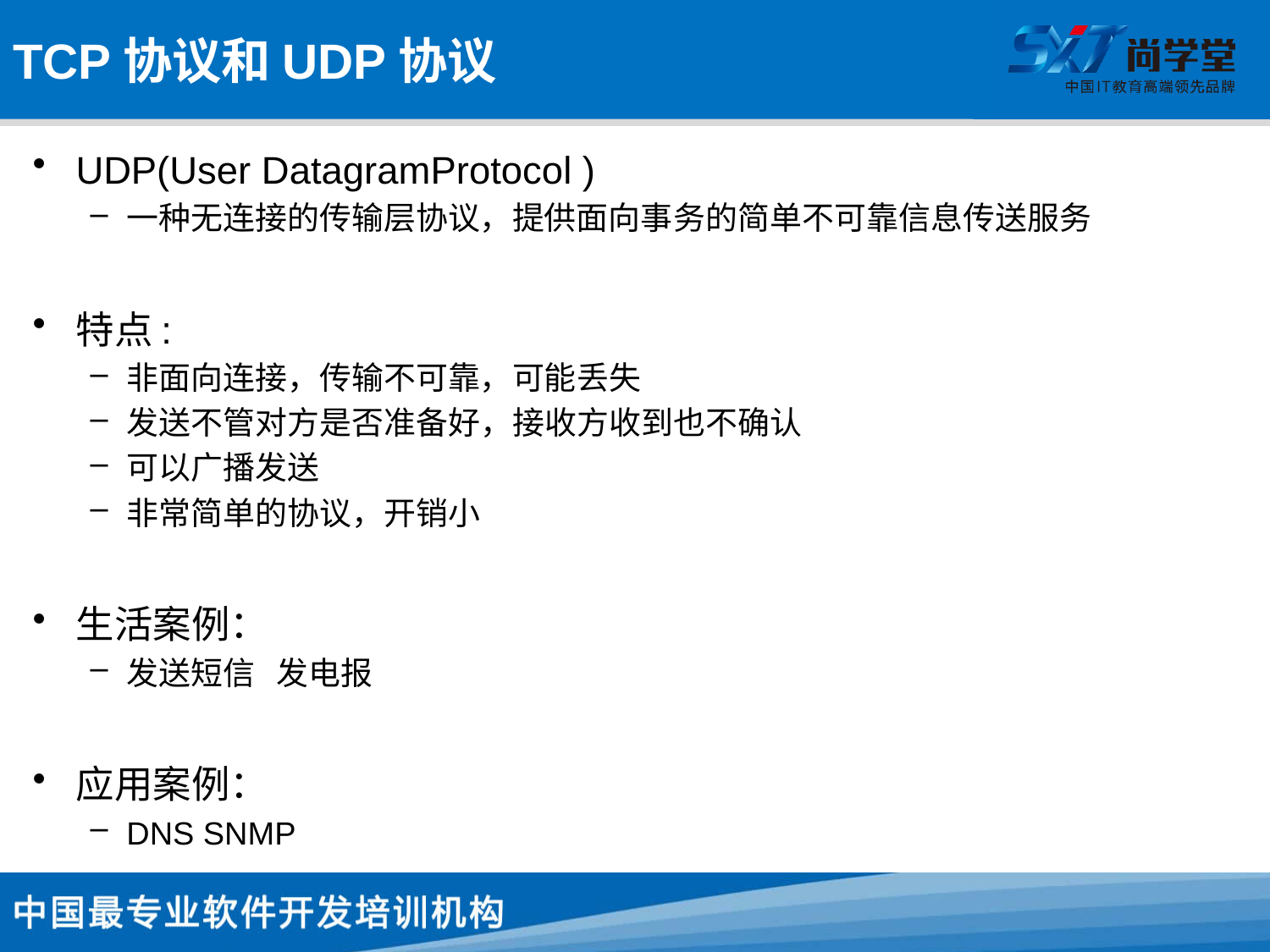

# TCP协议和UDP协议
UDP(User DatagramProtocol )
一种无连接的传输层协议，提供面向事务的简单不可靠信息传送服务

特点:
非面向连接，传输不可靠，可能丢失
发送不管对方是否准备好，接收方收到也不确认
可以广播发送
非常简单的协议，开销小

生活案例：
发送短信   发电报

应用案例：
DNS SNMP